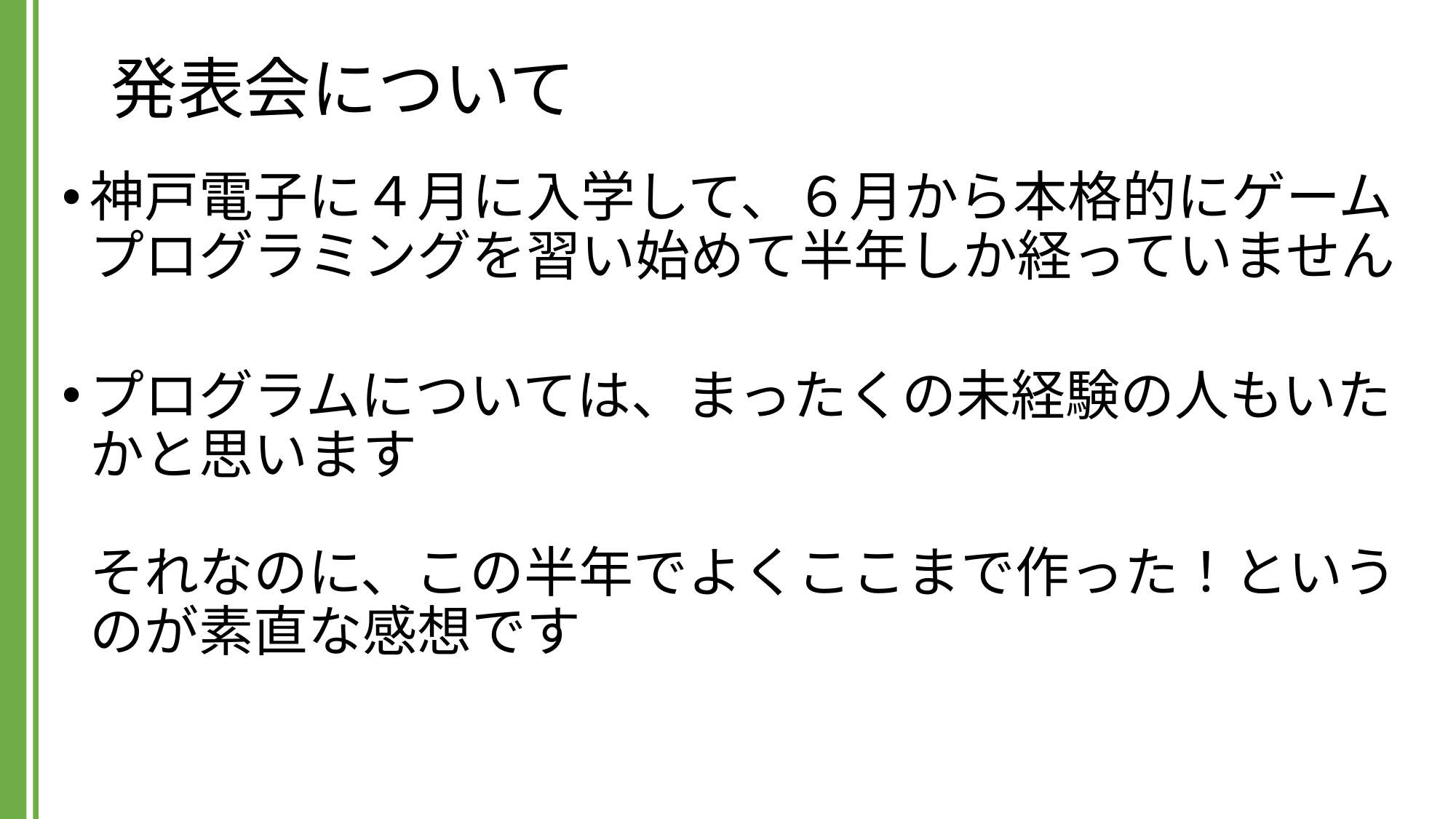

# 発表会について
神戸電子に４月に入学して、６月から本格的にゲーム
プログラミングを習い始めて半年しか経っていません
プログラムについては、まったくの未経験の人もいたかと思います
それなのに、この半年でよくここまで作った！というのが素直な感想です